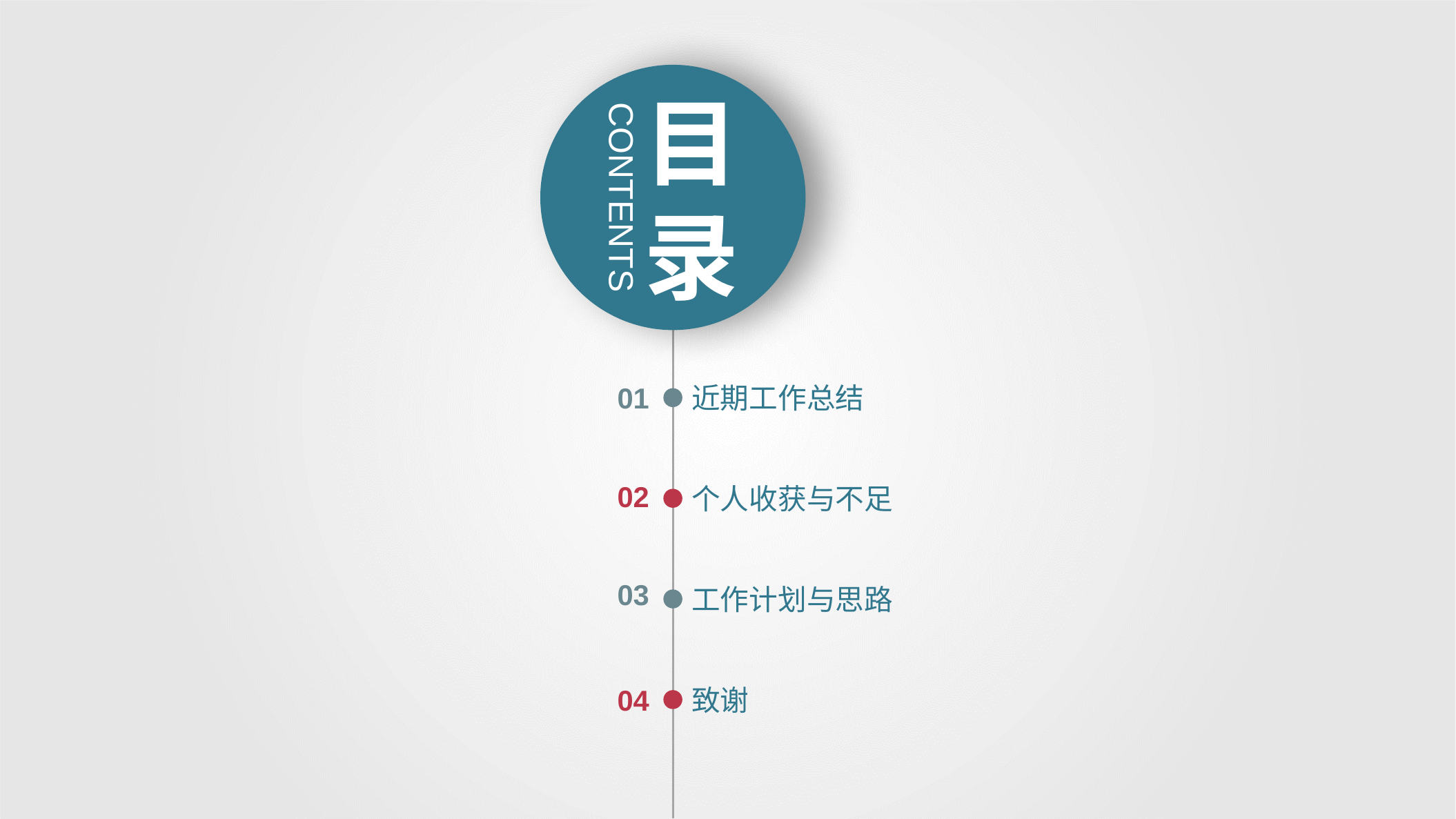

目
录
CONTENTS
01
近期工作总结

02
个人收获与不足

03
工作计划与思路

04
致谢